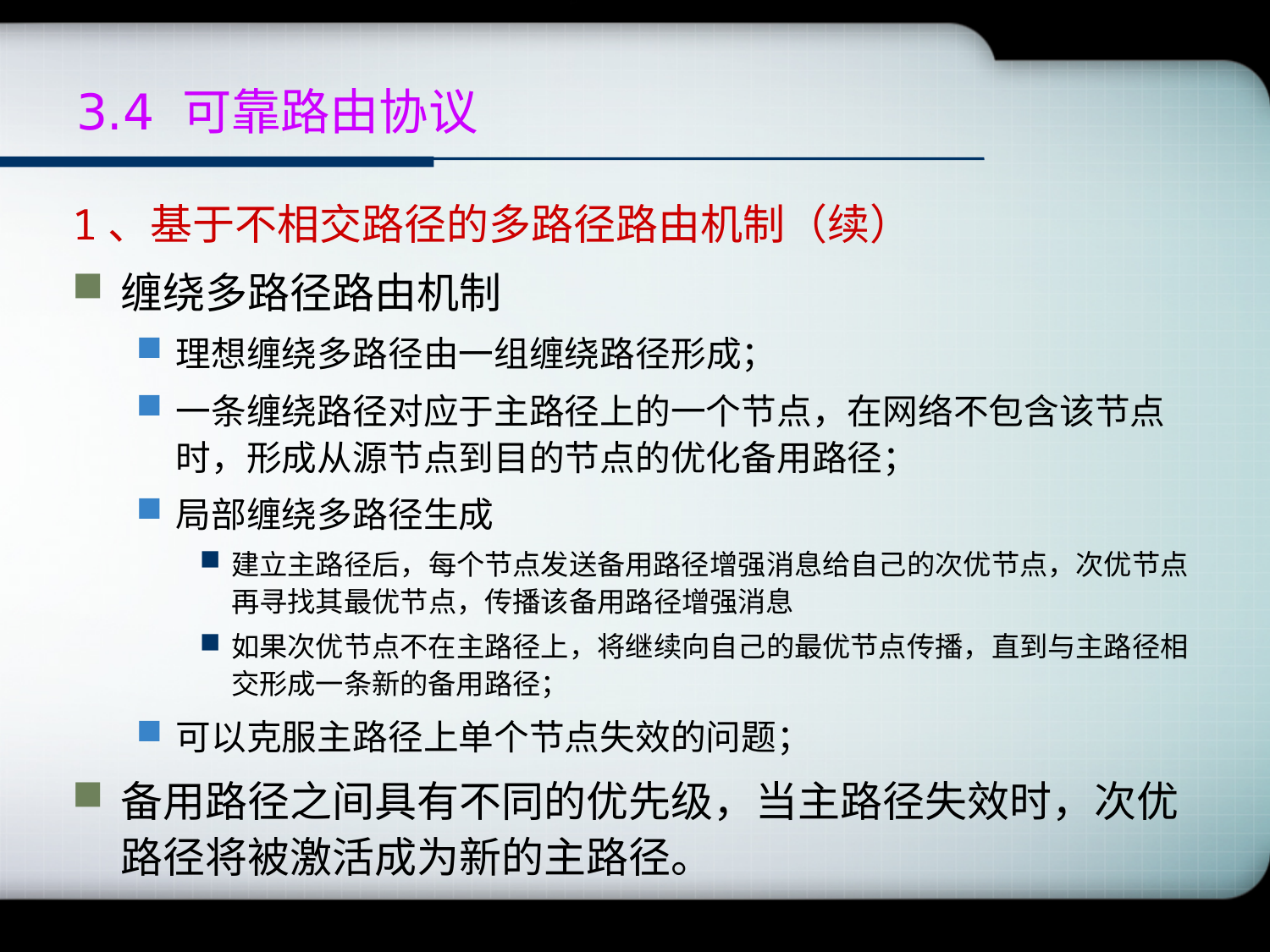

# 3.4 可靠路由协议
1、基于不相交路径的多路径路由机制（续）
缠绕多路径路由机制
理想缠绕多路径由一组缠绕路径形成；
一条缠绕路径对应于主路径上的一个节点，在网络不包含该节点时，形成从源节点到目的节点的优化备用路径；
局部缠绕多路径生成
建立主路径后，每个节点发送备用路径增强消息给自己的次优节点，次优节点再寻找其最优节点，传播该备用路径增强消息
如果次优节点不在主路径上，将继续向自己的最优节点传播，直到与主路径相交形成一条新的备用路径；
可以克服主路径上单个节点失效的问题；
备用路径之间具有不同的优先级，当主路径失效时，次优路径将被激活成为新的主路径。